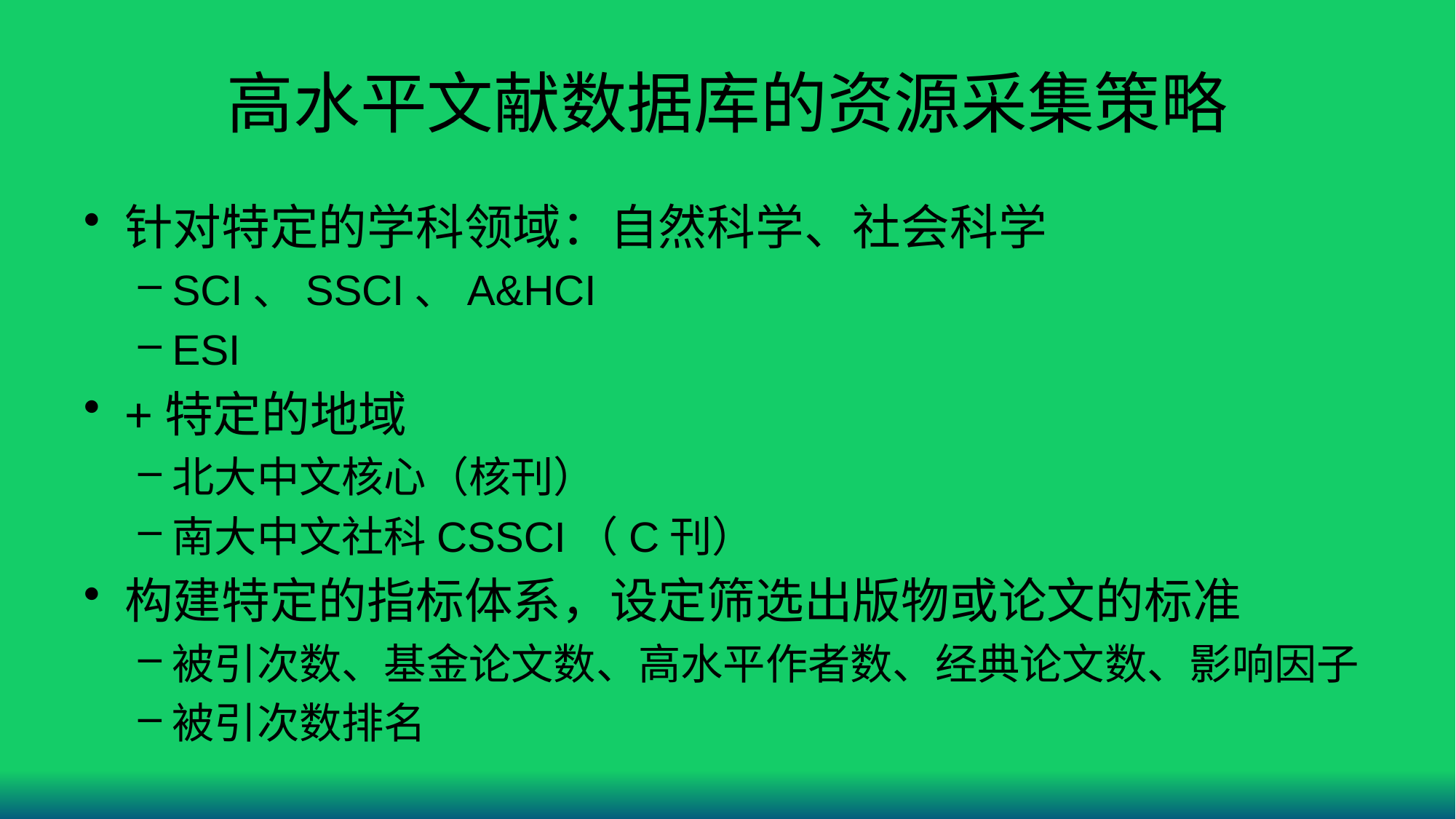

# 高水平文献数据库的资源采集策略
针对特定的学科领域：自然科学、社会科学
SCI、SSCI、A&HCI
ESI
+特定的地域
北大中文核心（核刊）
南大中文社科CSSCI（C刊）
构建特定的指标体系，设定筛选出版物或论文的标准
被引次数、基金论文数、高水平作者数、经典论文数、影响因子
被引次数排名